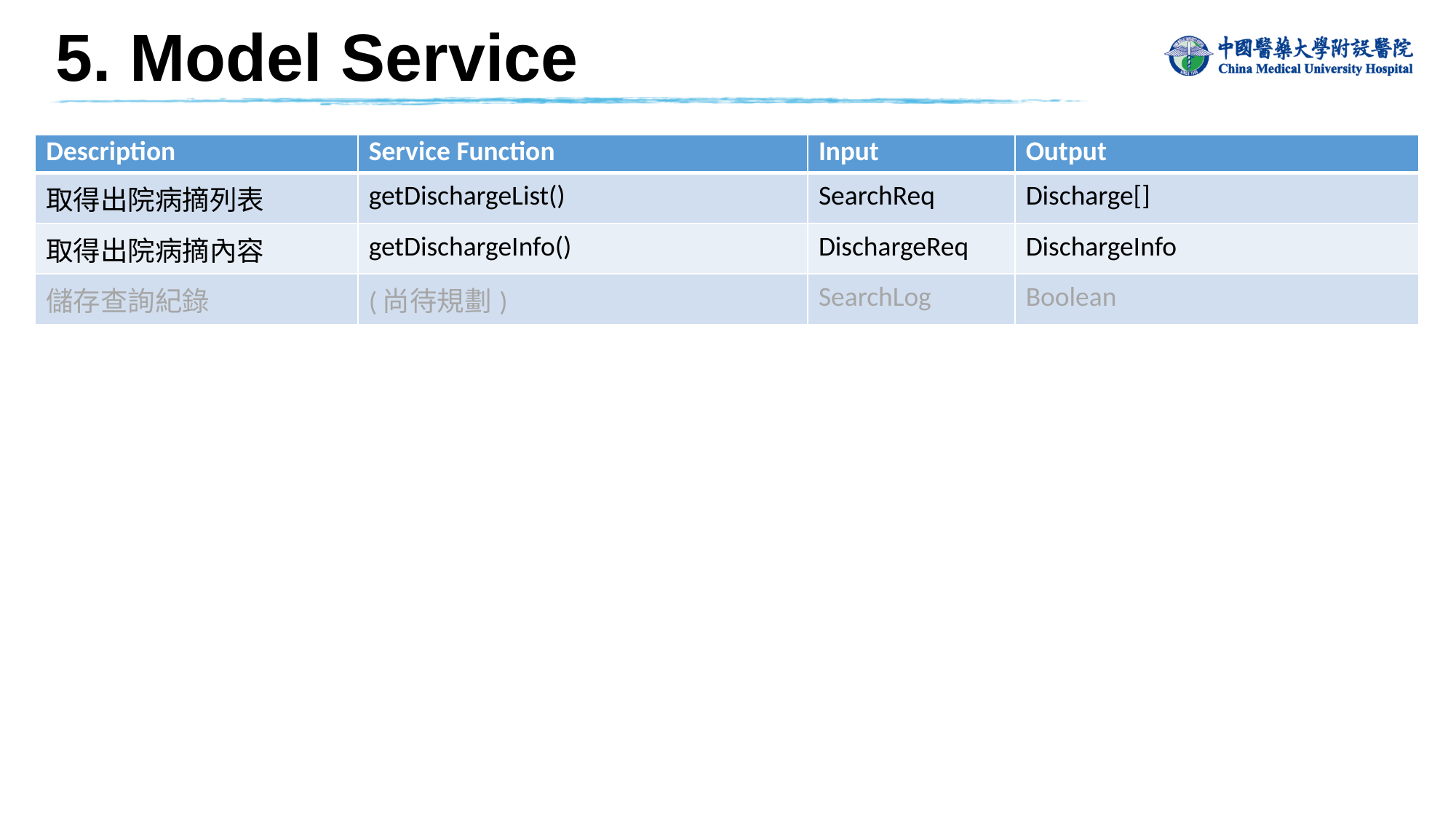

5. Model Service
| Description | Service Function | Input | Output |
| --- | --- | --- | --- |
| 取得出院病摘列表 | getDischargeList() | SearchReq | Discharge[] |
| 取得出院病摘內容 | getDischargeInfo() | DischargeReq | DischargeInfo |
| 儲存查詢紀錄 | (尚待規劃) | SearchLog | Boolean |